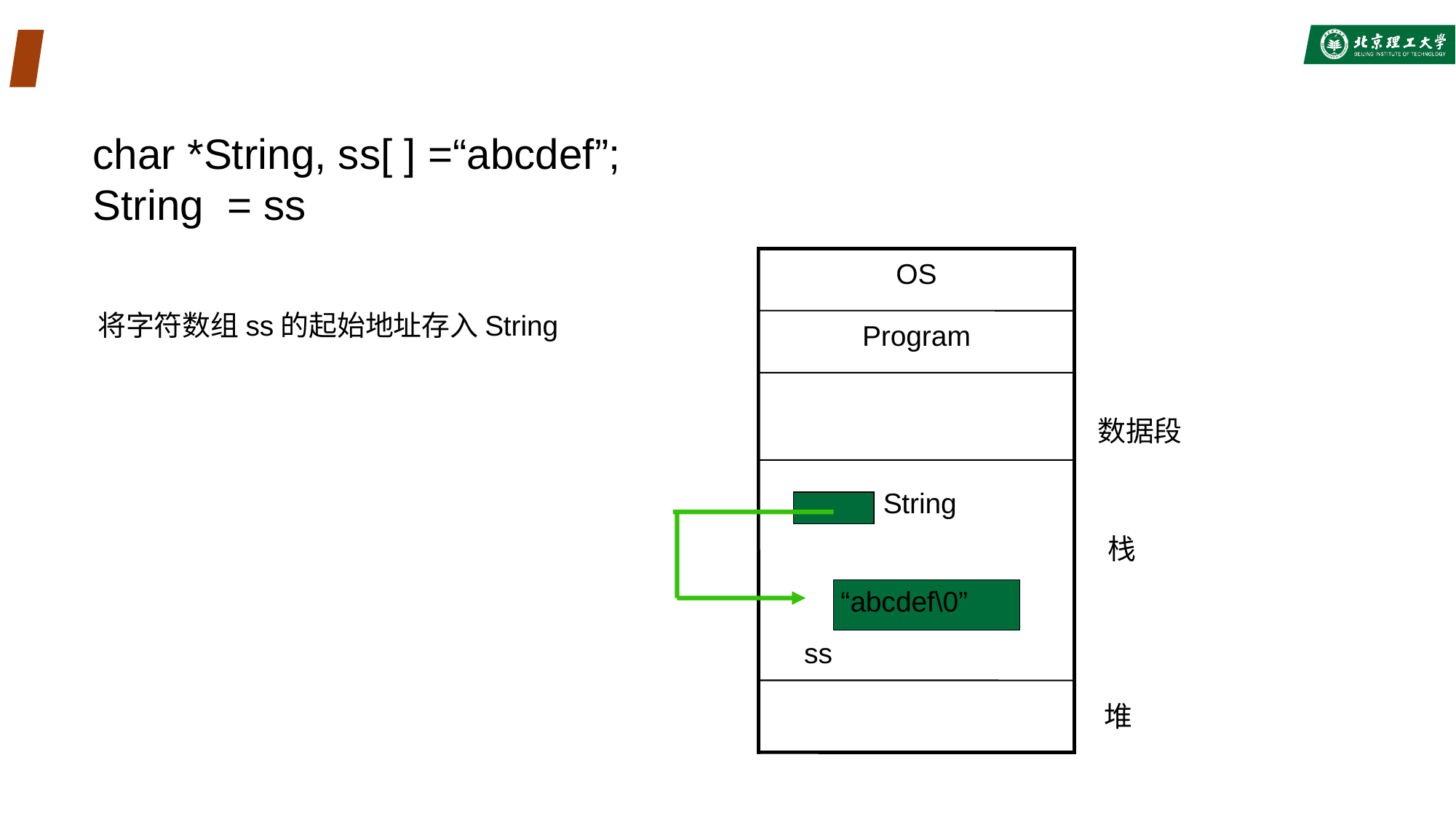

#
char *String, ss[ ] =“abcdef”;
String  = ss
OS

Program

数据段

   String

“abcdef\0”

栈

堆

将字符数组ss的起始地址存入String
ss